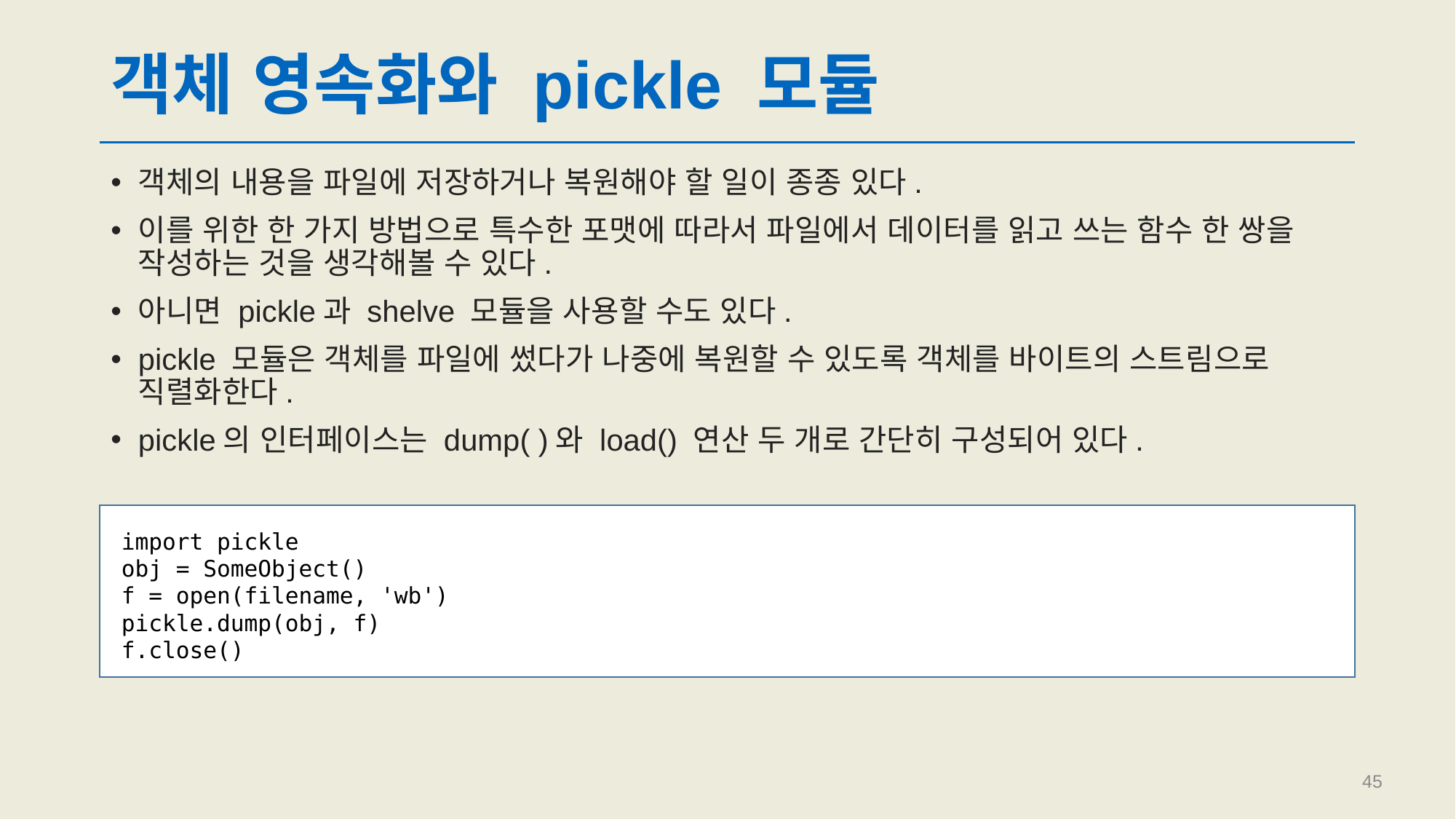

# 객체 영속화와 pickle 모듈
객체의 내용을 파일에 저장하거나 복원해야 할 일이 종종 있다.
이를 위한 한 가지 방법으로 특수한 포맷에 따라서 파일에서 데이터를 읽고 쓰는 함수 한 쌍을 작성하는 것을 생각해볼 수 있다.
아니면 pickle과 shelve 모듈을 사용할 수도 있다.
pickle 모듈은 객체를 파일에 썼다가 나중에 복원할 수 있도록 객체를 바이트의 스트림으로 직렬화한다.
pickle의 인터페이스는 dump( )와 load() 연산 두 개로 간단히 구성되어 있다.
import pickle
obj = SomeObject()
f = open(filename, 'wb')
pickle.dump(obj, f)
f.close()
45